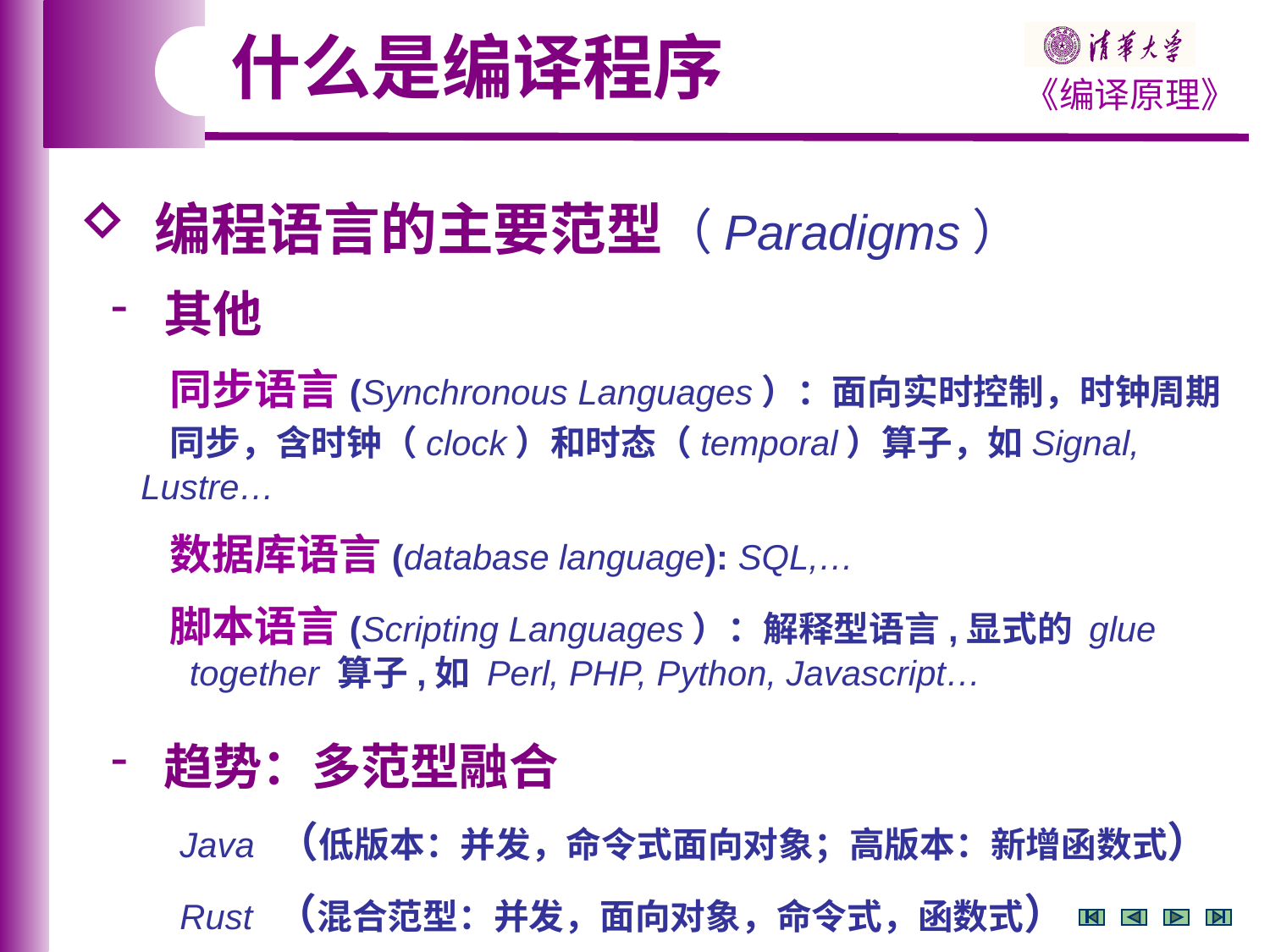

什么是编译程序
 编程语言的主要范型（Paradigms）

 其他

  同步语言(Synchronous Languages）：面向实时控制，时钟周期
  同步，含时钟（clock）和时态（temporal）算子，如Signal, Lustre…

  数据库语言(database language): SQL,…

  脚本语言(Scripting Languages）：解释型语言,显式的 glue
     together 算子,如 Perl, PHP, Python, Javascript…

 趋势：多范型融合

    Java （低版本：并发，命令式面向对象；高版本：新增函数式）

    Rust （混合范型：并发，面向对象，命令式，函数式）